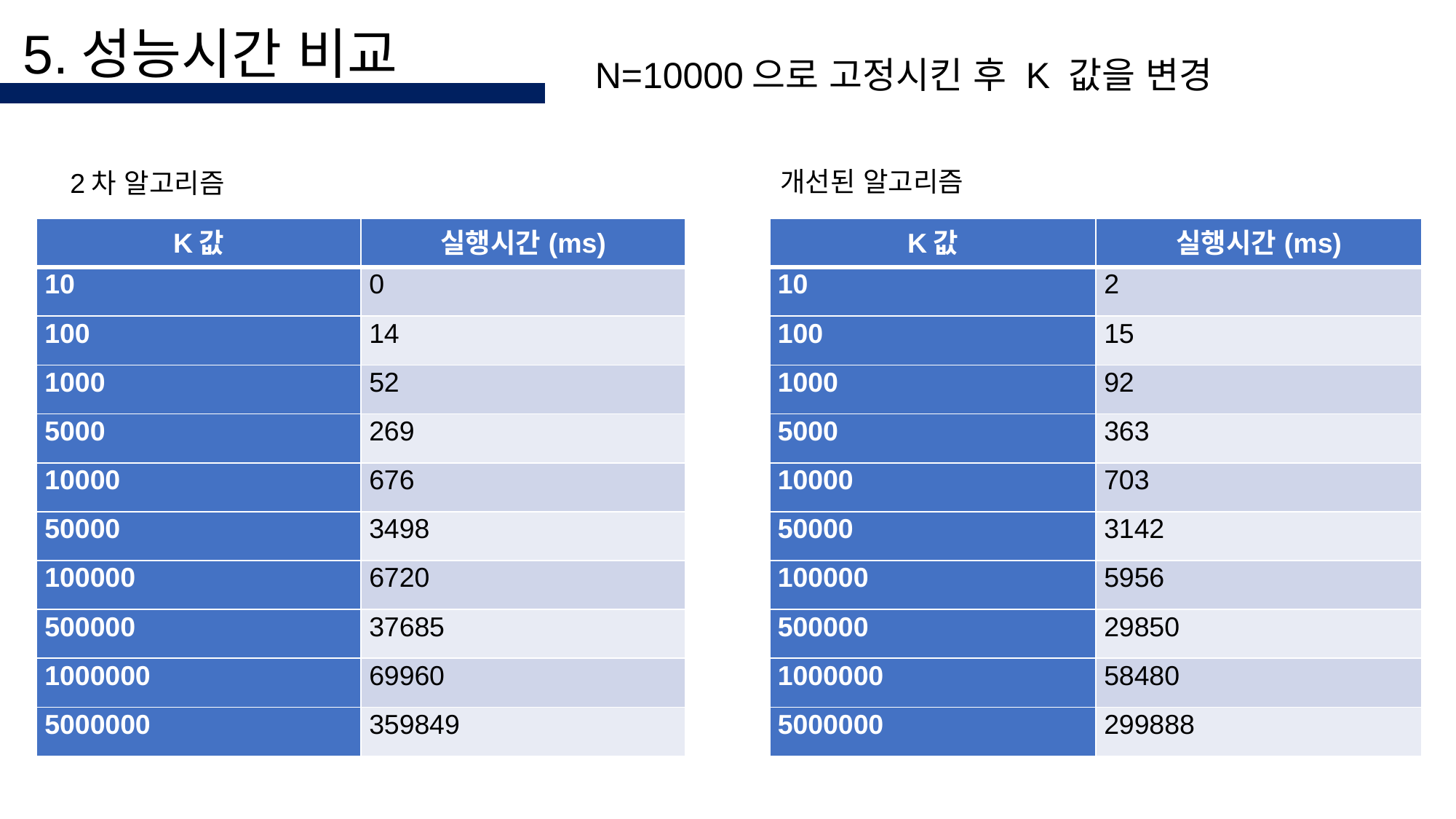

5.성능시간 비교
N=10000으로 고정시킨 후 K 값을 변경

개선된 알고리즘
2차 알고리즘
| K값 | 실행시간(ms) |
| --- | --- |
| 10 | 2 |
| 100 | 15 |
| 1000 | 92 |
| 5000 | 363 |
| 10000 | 703 |
| 50000 | 3142 |
| 100000 | 5956 |
| 500000 | 29850 |
| 1000000 | 58480 |
| 5000000 | 299888 |
| K값 | 실행시간(ms) |
| --- | --- |
| 10 | 0 |
| 100 | 14 |
| 1000 | 52 |
| 5000 | 269 |
| 10000 | 676 |
| 50000 | 3498 |
| 100000 | 6720 |
| 500000 | 37685 |
| 1000000 | 69960 |
| 5000000 | 359849 |